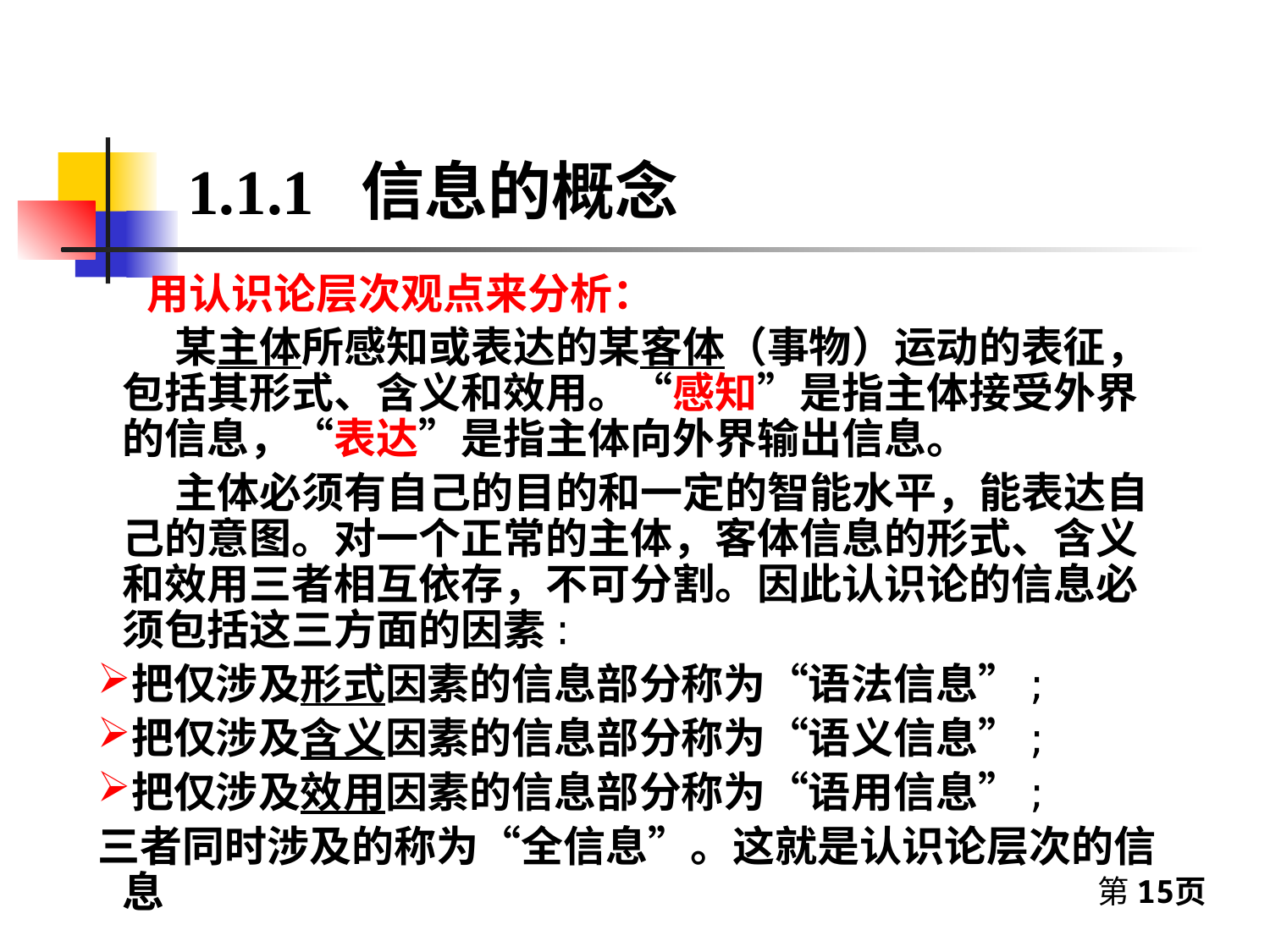

1.1.1  信息的概念
用认识论层次观点来分析：
       某主体所感知或表达的某客体（事物）运动的表征，包括其形式、含义和效用。“感知”是指主体接受外界的信息，“表达”是指主体向外界输出信息。
       主体必须有自己的目的和一定的智能水平，能表达自己的意图。对一个正常的主体，客体信息的形式、含义和效用三者相互依存，不可分割。因此认识论的信息必须包括这三方面的因素:
把仅涉及形式因素的信息部分称为“语法信息”;
把仅涉及含义因素的信息部分称为“语义信息”;
把仅涉及效用因素的信息部分称为“语用信息”;
三者同时涉及的称为“全信息”。这就是认识论层次的信息